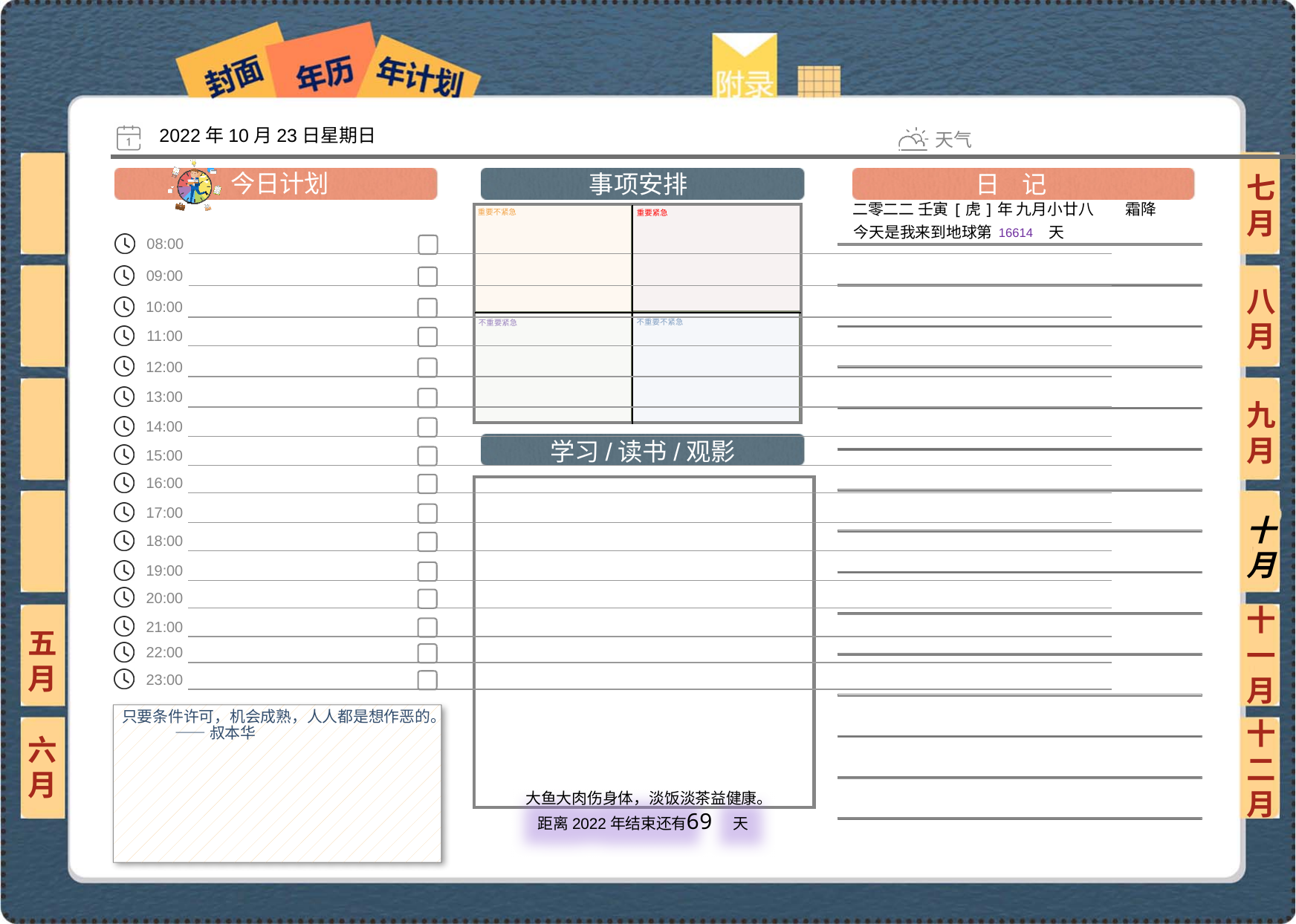

2022年10月23日星期日
七月
二零二二 壬寅[虎]年 九月小廿八         霜降
16614
八月
九月
十月
十一月
五月
只要条件许可，机会成熟，人人都是想作恶的。   —— 叔本华

六月
十二月
69
 大鱼大肉伤身体，淡饭淡茶益健康。